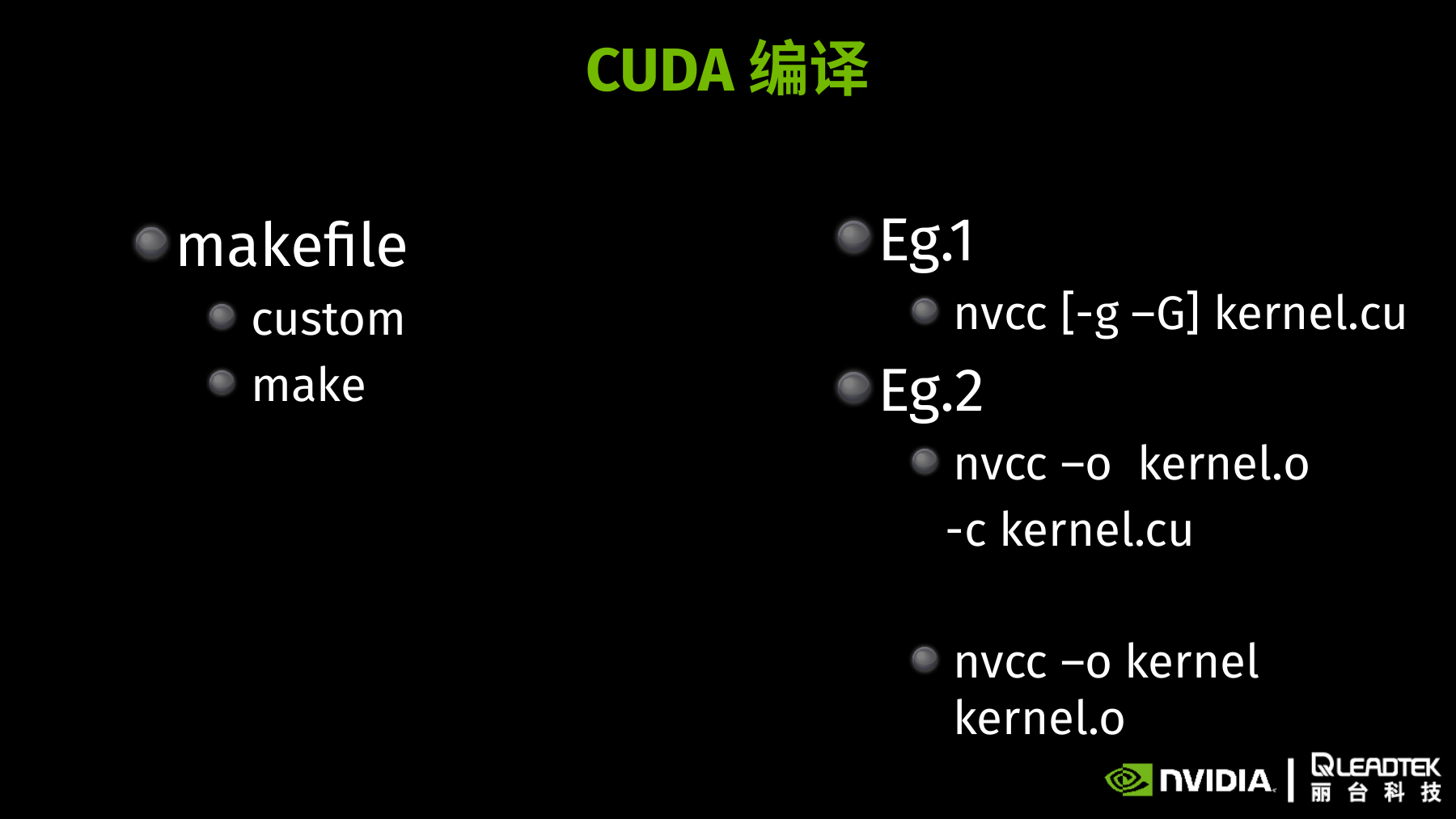

# CUDA编译
Eg.1
nvcc [-g –G] kernel.cu
Eg.2
nvcc –o  kernel.o
   -c kernel.cu

nvcc –o kernel kernel.o

makefile
custom
make